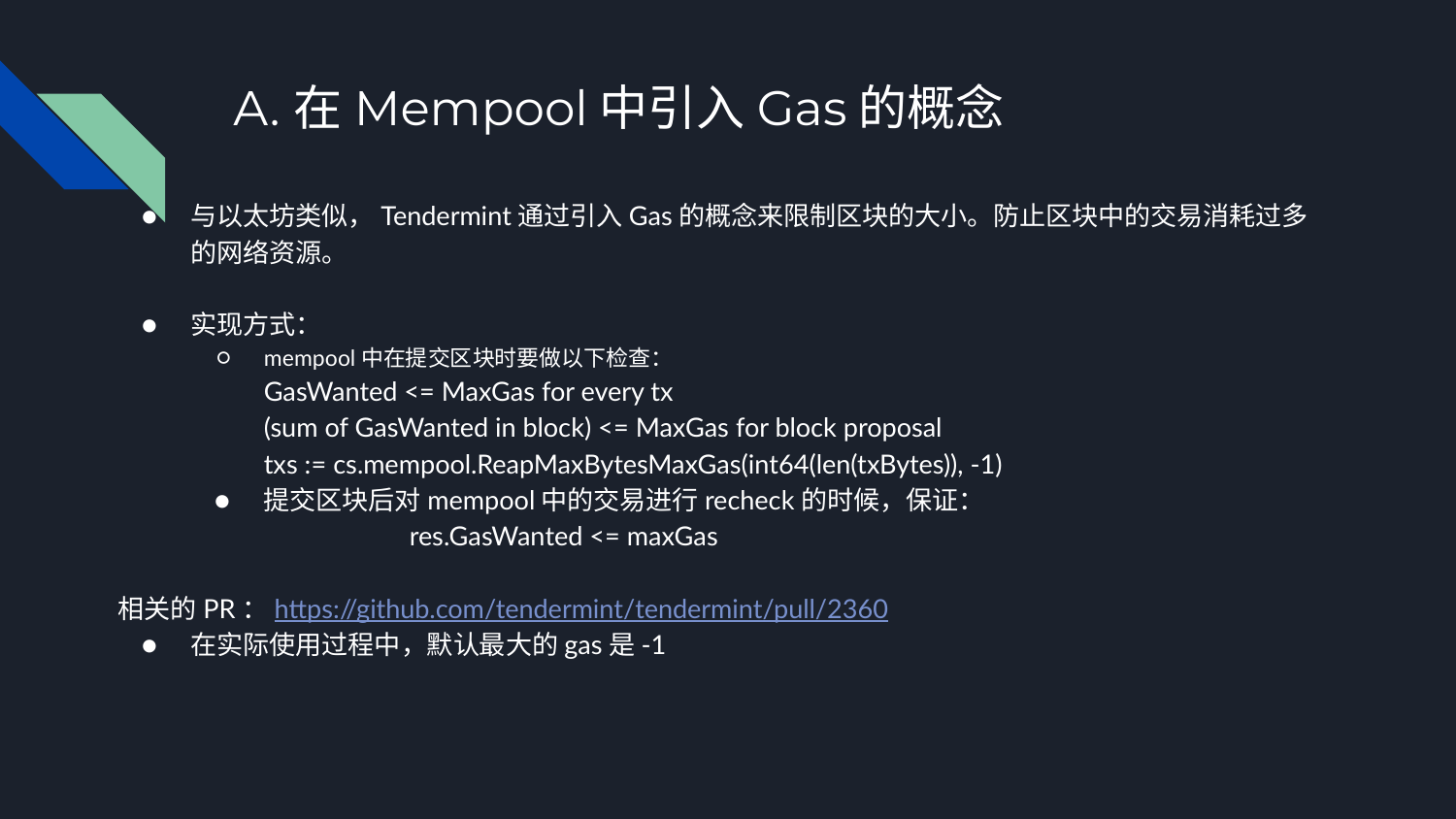

# 在Mempool中引入Gas的概念
与以太坊类似，Tendermint通过引入Gas的概念来限制区块的大小。防止区块中的交易消耗过多的网络资源。

实现方式：
mempool中在提交区块时要做以下检查：
GasWanted <= MaxGas for every tx
(sum of GasWanted in block) <= MaxGas for block proposal
txs := cs.mempool.ReapMaxBytesMaxGas(int64(len(txBytes)), -1)
提交区块后对mempool中的交易进行recheck的时候，保证：
res.GasWanted <= maxGas

相关的PR：https://github.com/tendermint/tendermint/pull/2360
在实际使用过程中，默认最大的gas是-1